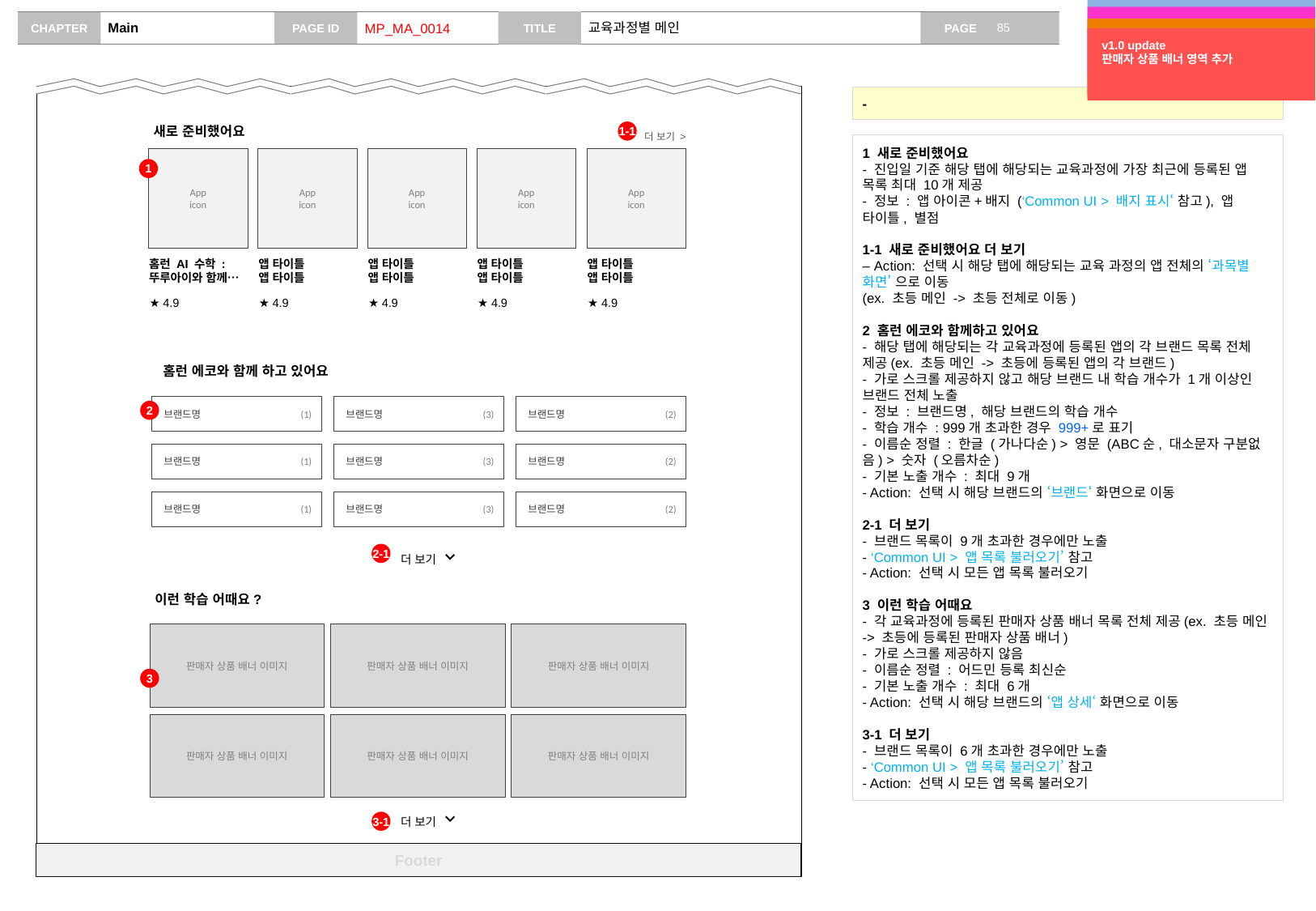

v0.2 update
인기 항목 구성 변경, 화면 구성 수정
v0.7 update
1 배지 정의 추가
# Main
MP_MA_0014
교육과정별 메인
v0.8 update
브랜드 목록 정보 수정

v1.0 update
판매자 상품 배너 영역 추가

-
1-1
새로 준비했어요
더 보기 >
1 새로 준비했어요
- 진입일 기준 해당 탭에 해당되는 교육과정에 가장 최근에 등록된 앱 목록 최대 10개 제공
- 정보 : 앱 아이콘+배지 (‘Common UI > 배지 표시‘ 참고), 앱 타이틀, 별점

1-1 새로 준비했어요 더 보기
– Action: 선택 시 해당 탭에 해당되는 교육 과정의 앱 전체의 ‘과목별 화면’ 으로 이동
(ex. 초등 메인 -> 초등 전체로 이동)

2 홈런 에코와 함께하고 있어요
- 해당 탭에 해당되는 각 교육과정에 등록된 앱의 각 브랜드 목록 전체 제공(ex. 초등 메인 -> 초등에 등록된 앱의 각 브랜드)
- 가로 스크롤 제공하지 않고 해당 브랜드 내 학습 개수가 1개 이상인 브랜드 전체 노출
- 정보 : 브랜드명, 해당 브랜드의 학습 개수
- 학습 개수 : 999개 초과한 경우 999+로 표기
- 이름순 정렬 : 한글 (가나다순) > 영문 (ABC순, 대소문자 구분없음) > 숫자 (오름차순)
- 기본 노출 개수 : 최대 9개
- Action: 선택 시 해당 브랜드의 ‘브랜드‘ 화면으로 이동

2-1 더 보기
- 브랜드 목록이 9개 초과한 경우에만 노출
- ‘Common UI > 앱 목록 불러오기’ 참고
- Action: 선택 시 모든 앱 목록 불러오기
3 이런 학습 어때요
- 각 교육과정에 등록된 판매자 상품 배너 목록 전체 제공(ex. 초등 메인 -> 초등에 등록된 판매자 상품 배너)
- 가로 스크롤 제공하지 않음
- 이름순 정렬 : 어드민 등록 최신순
- 기본 노출 개수 : 최대 6개
- Action: 선택 시 해당 브랜드의 ‘앱 상세‘ 화면으로 이동

3-1 더 보기
- 브랜드 목록이 6개 초과한 경우에만 노출
- ‘Common UI > 앱 목록 불러오기’ 참고
- Action: 선택 시 모든 앱 목록 불러오기
App
icon
App
icon
App
icon
앱 타이틀
앱 타이틀
App
icon
앱 타이틀
앱 타이틀
App
icon
앱 타이틀
앱 타이틀
1
홈런 AI 수학 :
뚜루아이와 함께…
앱 타이틀
앱 타이틀
★ 4.9
★ 4.9
★ 4.9
★ 4.9
★ 4.9
홈런 에코와 함께 하고 있어요
브랜드명
브랜드명
브랜드명
2
(1)
(3)
(2)
브랜드명
브랜드명
브랜드명
(1)
(3)
(2)
브랜드명
브랜드명
브랜드명
(1)
(3)
(2)
2-1
더 보기

이런 학습 어때요?
판매자 상품 배너 이미지
판매자 상품 배너 이미지
판매자 상품 배너 이미지
3
판매자 상품 배너 이미지
판매자 상품 배너 이미지
판매자 상품 배너 이미지
더 보기
3-1

Footer